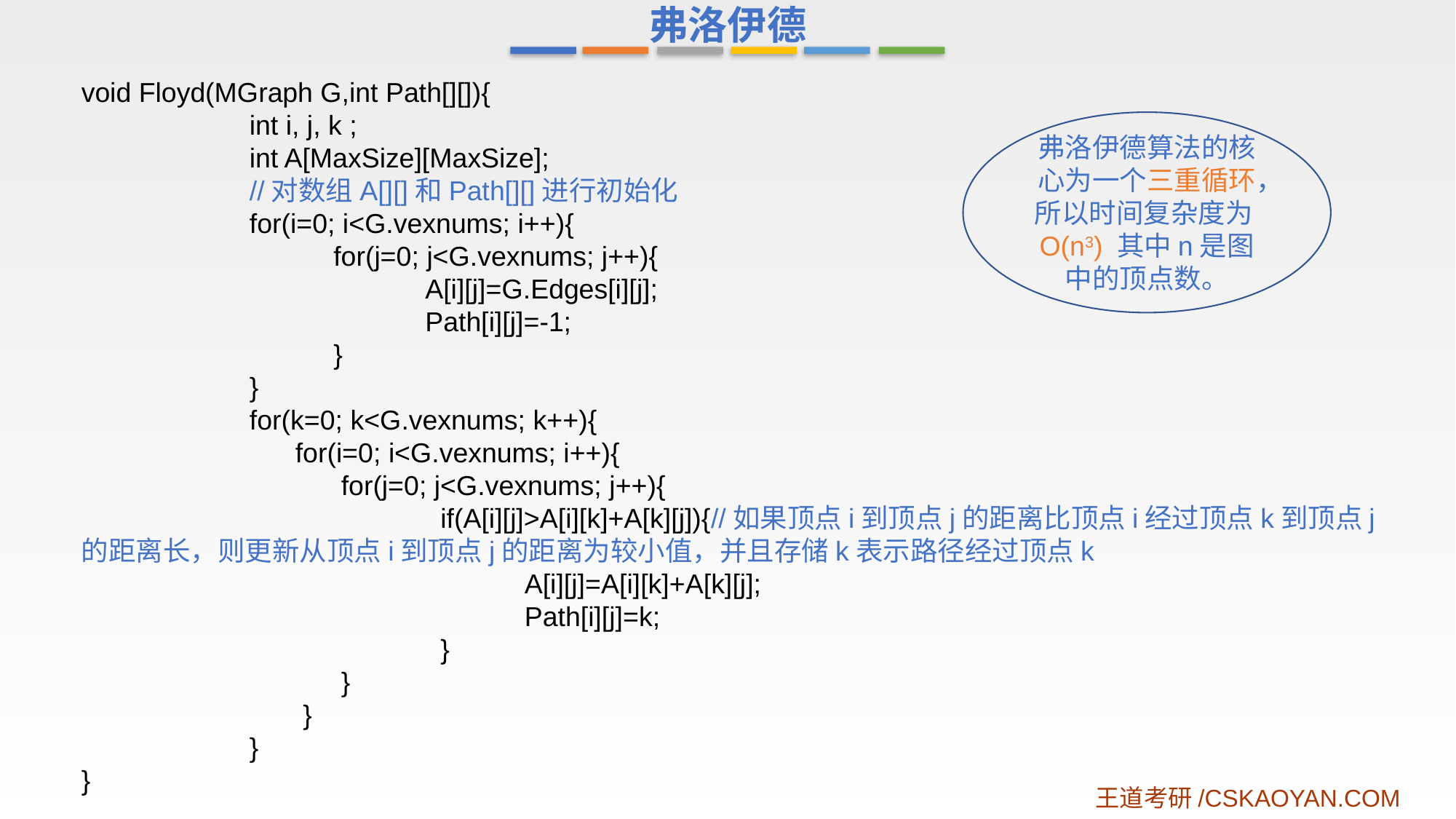

弗洛伊德

void Floyd(MGraph G,int Path[][]){
                      int i, j, k ;
                      int A[MaxSize][MaxSize];
                      //对数组A[][]和Path[][]进行初始化
                      for(i=0; i<G.vexnums; i++){
                                 for(j=0; j<G.vexnums; j++){
                                             A[i][j]=G.Edges[i][j];
                                             Path[i][j]=-1;
                                 }
                      }
                      for(k=0; k<G.vexnums; k++){
                            for(i=0; i<G.vexnums; i++){
                                  for(j=0; j<G.vexnums; j++){
                                               if(A[i][j]>A[i][k]+A[k][j]){//如果顶点i到顶点j的距离比顶点i经过顶点k到顶点j的距离长，则更新从顶点i到顶点j的距离为较小值，并且存储k表示路径经过顶点k
                                                          A[i][j]=A[i][k]+A[k][j];
                                                          Path[i][j]=k;
                                               }
                                  }
                             }
                      }
}
弗洛伊德算法的核心为一个三重循环，所以时间复杂度为O(n3) 其中n是图中的顶点数。
王道考研/CSKAOYAN.COM